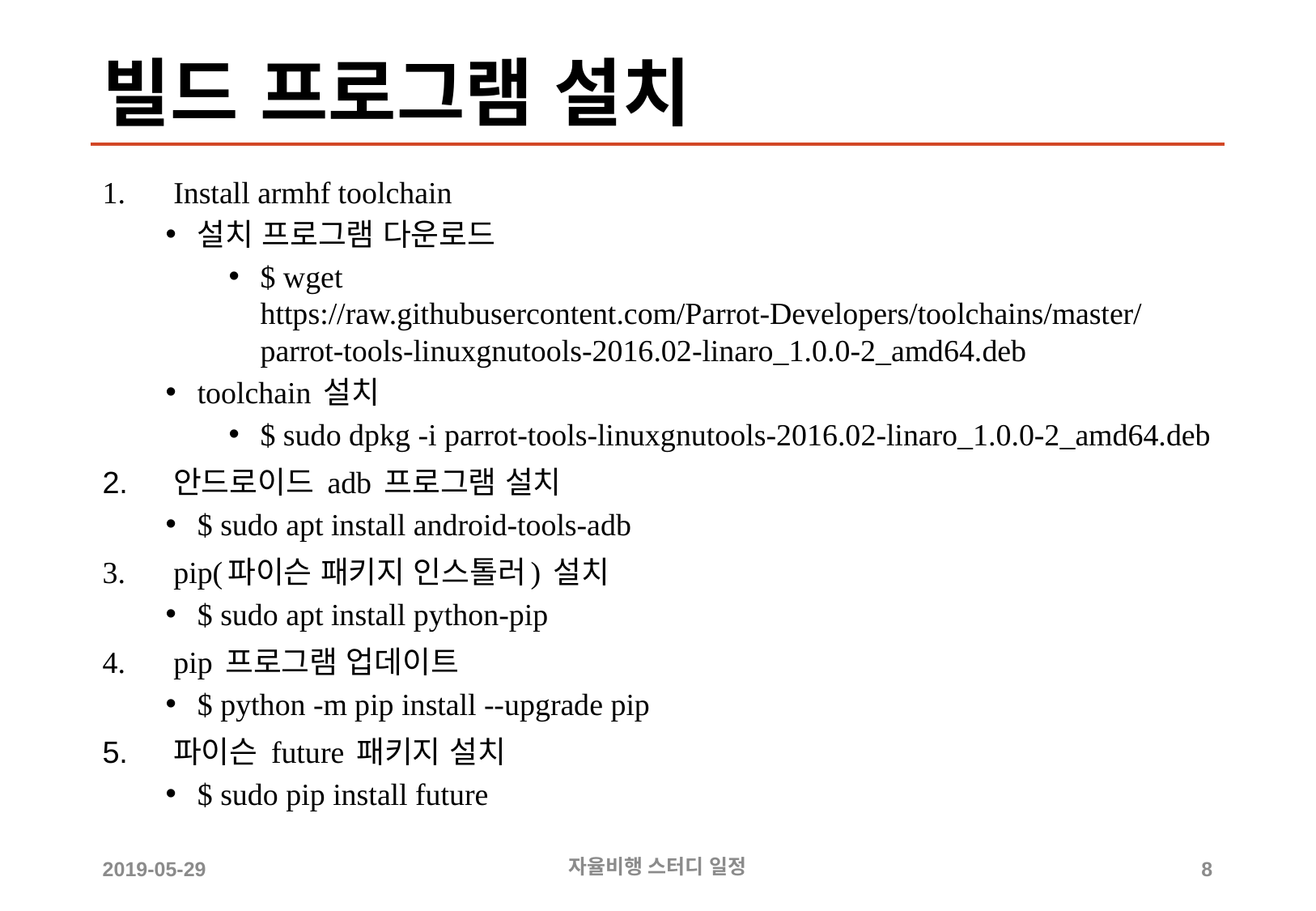

# 빌드 프로그램 설치
Install armhf toolchain
설치 프로그램 다운로드
$ wget https://raw.githubusercontent.com/Parrot-Developers/toolchains/master/parrot-tools-linuxgnutools-2016.02-linaro_1.0.0-2_amd64.deb
toolchain 설치
$ sudo dpkg -i parrot-tools-linuxgnutools-2016.02-linaro_1.0.0-2_amd64.deb
안드로이드 adb 프로그램 설치
$ sudo apt install android-tools-adb
pip(파이슨 패키지 인스톨러) 설치
$ sudo apt install python-pip
pip 프로그램 업데이트
$ python -m pip install --upgrade pip
파이슨 future 패키지 설치
$ sudo pip install future
2019-05-29
자율비행 스터디 일정
8